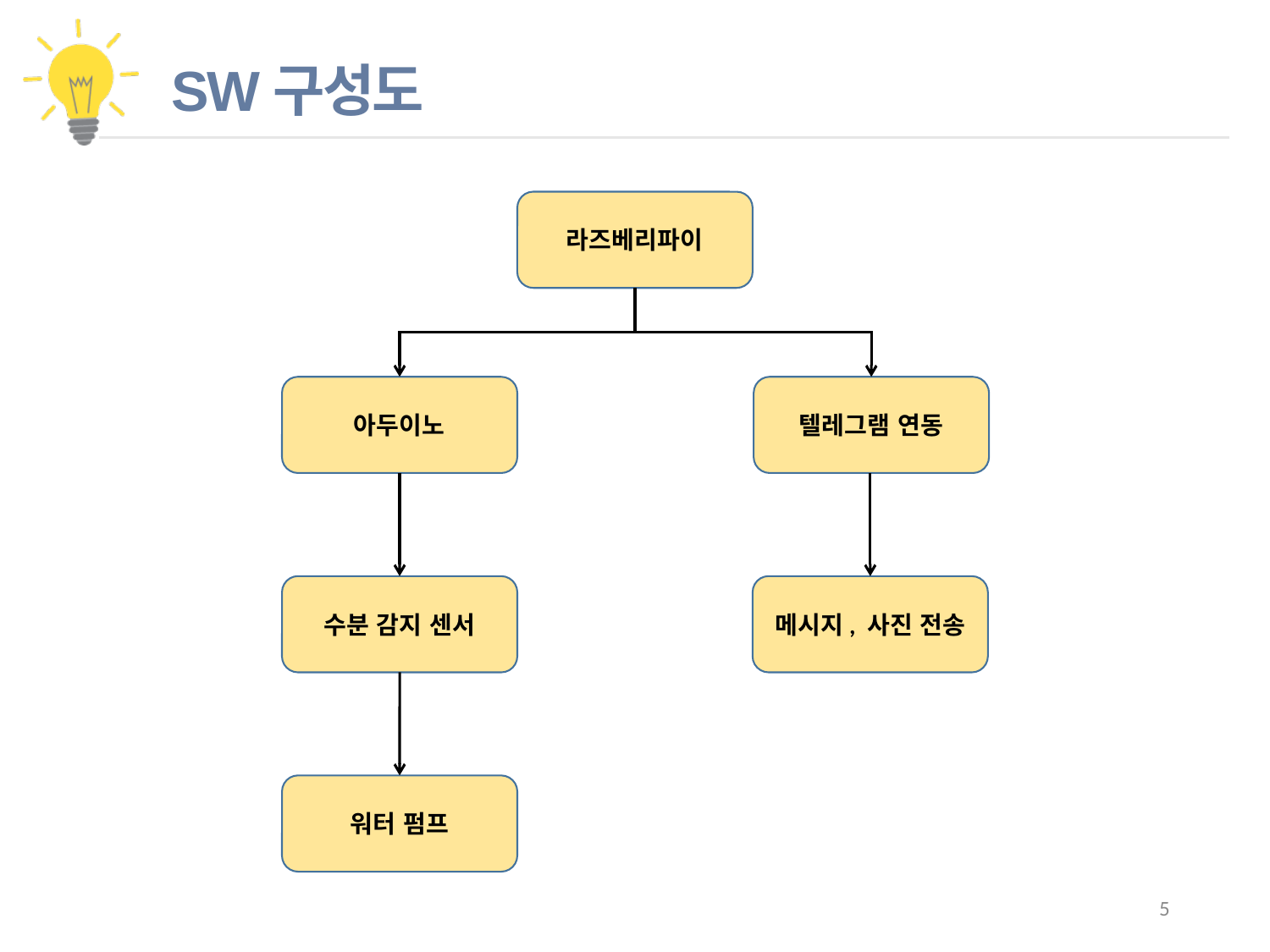

SW구성도
라즈베리파이
텔레그램 연동
아두이노
수분 감지 센서
메시지, 사진 전송
워터 펌프
5